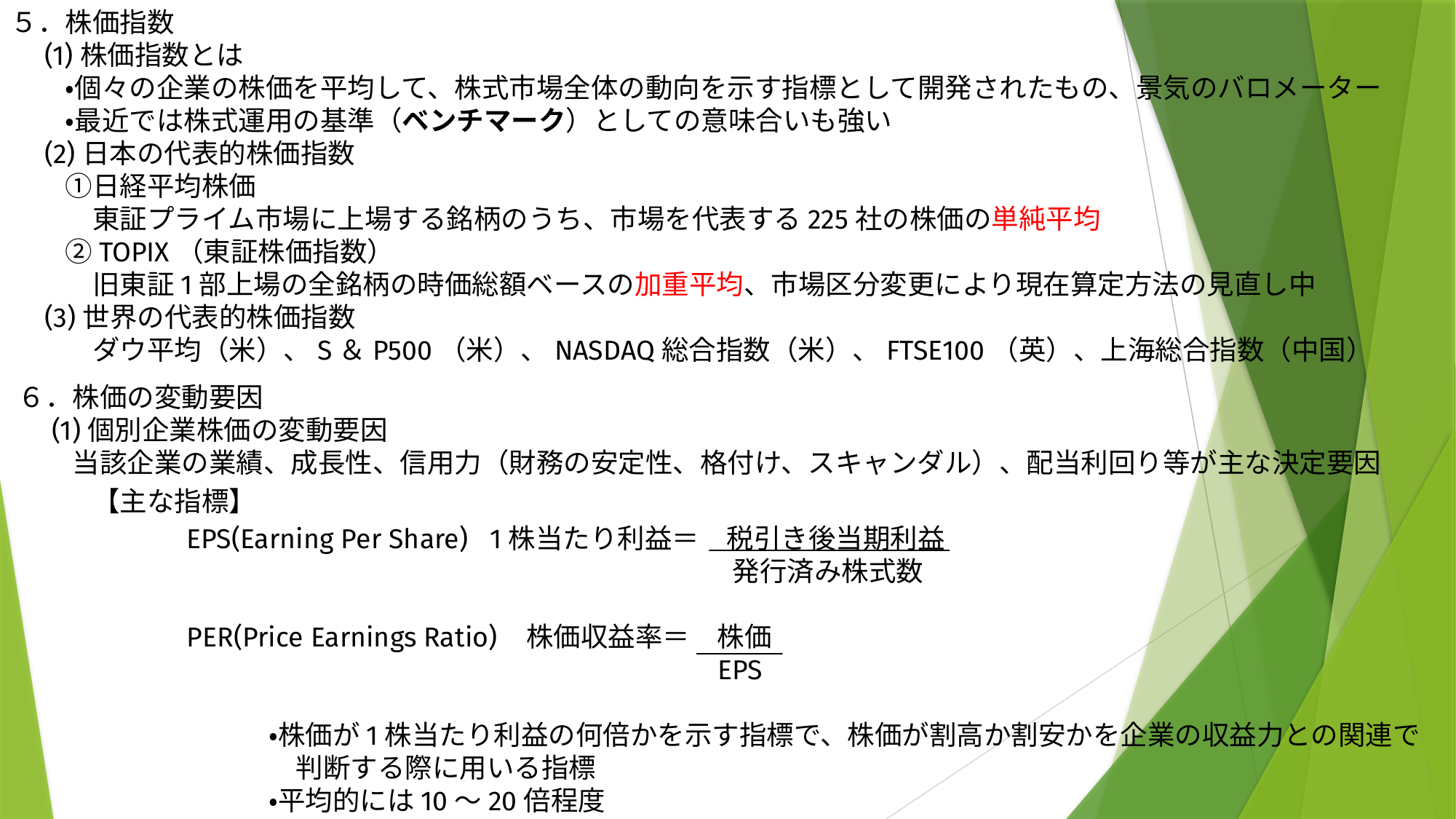

５．株価指数
　(1)株価指数とは
　　・個々の企業の株価を平均して、株式市場全体の動向を示す指標として開発されたもの、景気のバロメーター
　　・最近では株式運用の基準（ベンチマーク）としての意味合いも強い
　(2)日本の代表的株価指数
　　①日経平均株価
　　　東証プライム市場に上場する銘柄のうち、市場を代表する225社の株価の単純平均
　　②TOPIX（東証株価指数）
　　　旧東証1部上場の全銘柄の時価総額ベースの加重平均、市場区分変更により現在算定方法の見直し中
　(3)世界の代表的株価指数
　　　ダウ平均（米）、S＆P500（米）、NASDAQ総合指数（米）、FTSE100（英）、上海総合指数（中国）
６．株価の変動要因
　(1)個別企業株価の変動要因
　　当該企業の業績、成長性、信用力（財務の安定性、格付け、スキャンダル）、配当利回り等が主な決定要因
【主な指標】
EPS(Earning Per Share)   1株当たり利益＝　税引き後当期利益
　　　　　　　　　　　　　　　　　　　　発行済み株式数

PER(Price Earnings Ratio)   株価収益率＝　株価
　　　　　　　　　　　　　　　　　　　 EPS
　　　・株価が1株当たり利益の何倍かを示す指標で、株価が割高か割安かを企業の収益力との関連で
　　　　判断する際に用いる指標
　　　・平均的には10～20倍程度